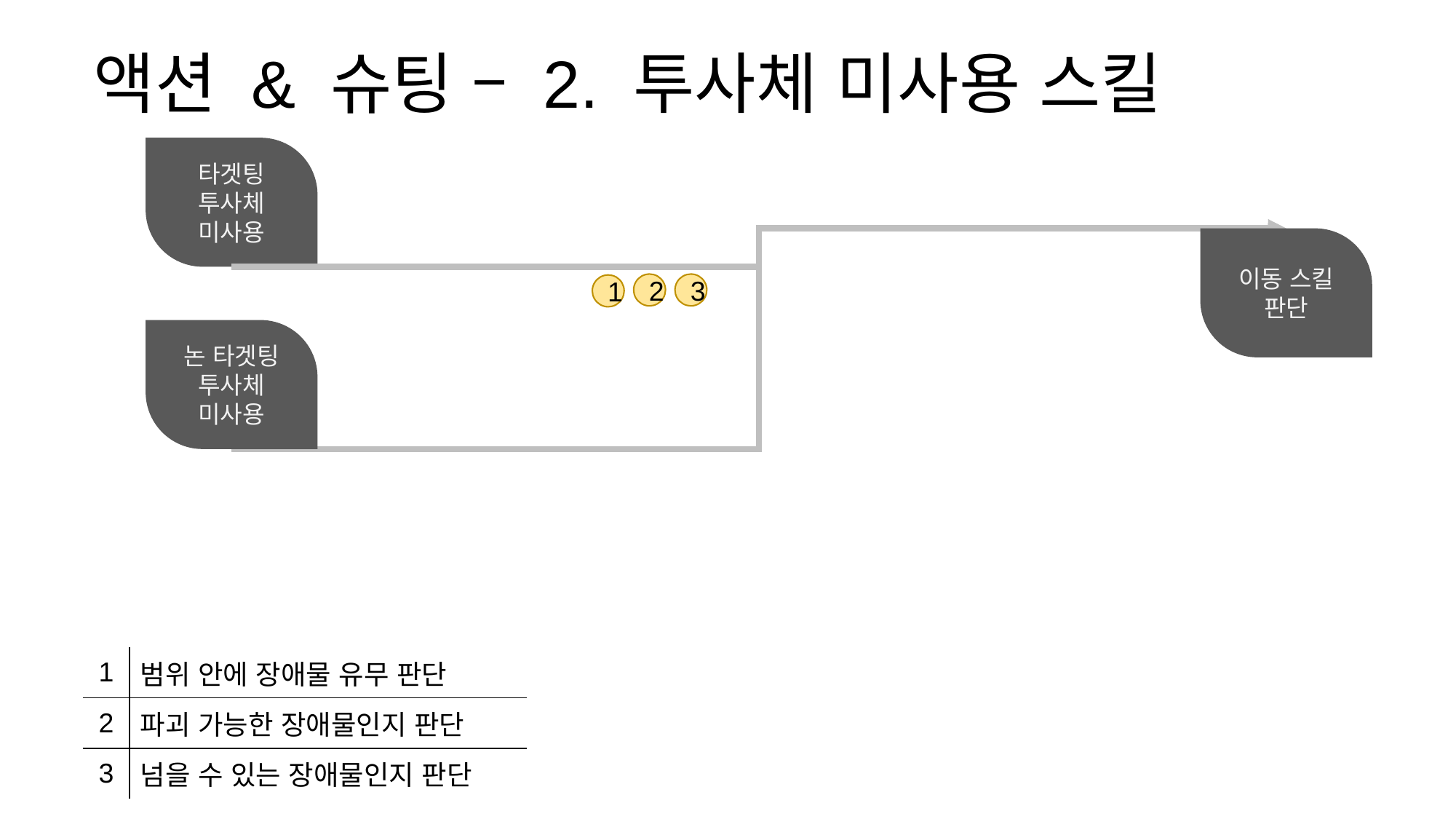

액션 & 슈팅 – 2. 투사체 미사용 스킬
타겟팅
투사체
미사용
이동 스킬 판단
2
3
1
논 타겟팅
투사체
미사용
| 1 | 범위 안에 장애물 유무 판단 |
| --- | --- |
| 2 | 파괴 가능한 장애물인지 판단 |
| 3 | 넘을 수 있는 장애물인지 판단 |